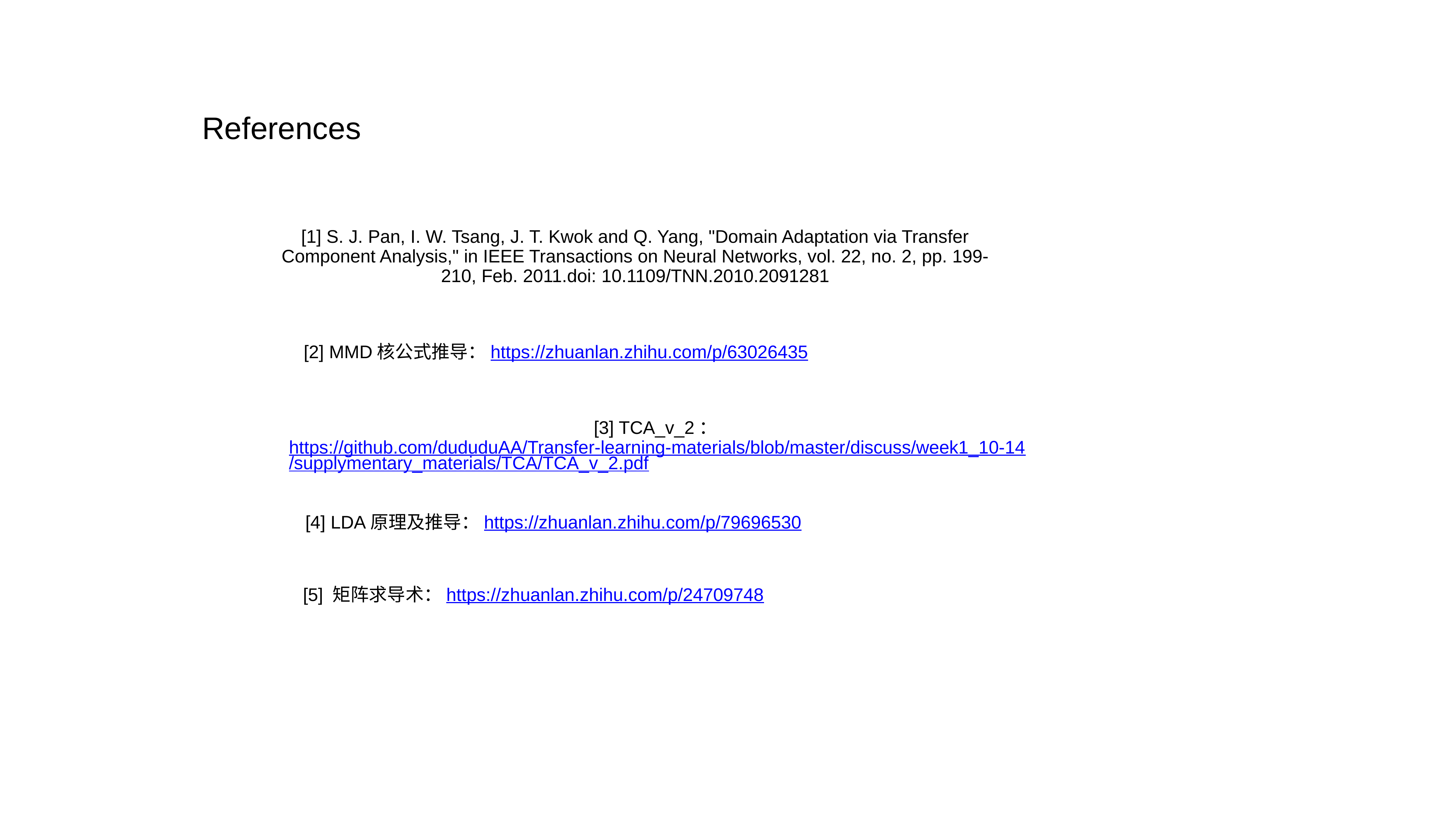

References
[1] S. J. Pan, I. W. Tsang, J. T. Kwok and Q. Yang, "Domain Adaptation via Transfer Component Analysis," in IEEE Transactions on Neural Networks, vol. 22, no. 2, pp. 199-210, Feb. 2011.doi: 10.1109/TNN.2010.2091281
[2] MMD核公式推导：https://zhuanlan.zhihu.com/p/63026435
[3] TCA_v_2：https://github.com/dududuAA/Transfer-learning-materials/blob/master/discuss/week1_10-14/supplymentary_materials/TCA/TCA_v_2.pdf
[4] LDA原理及推导：https://zhuanlan.zhihu.com/p/79696530
[5] 矩阵求导术：https://zhuanlan.zhihu.com/p/24709748